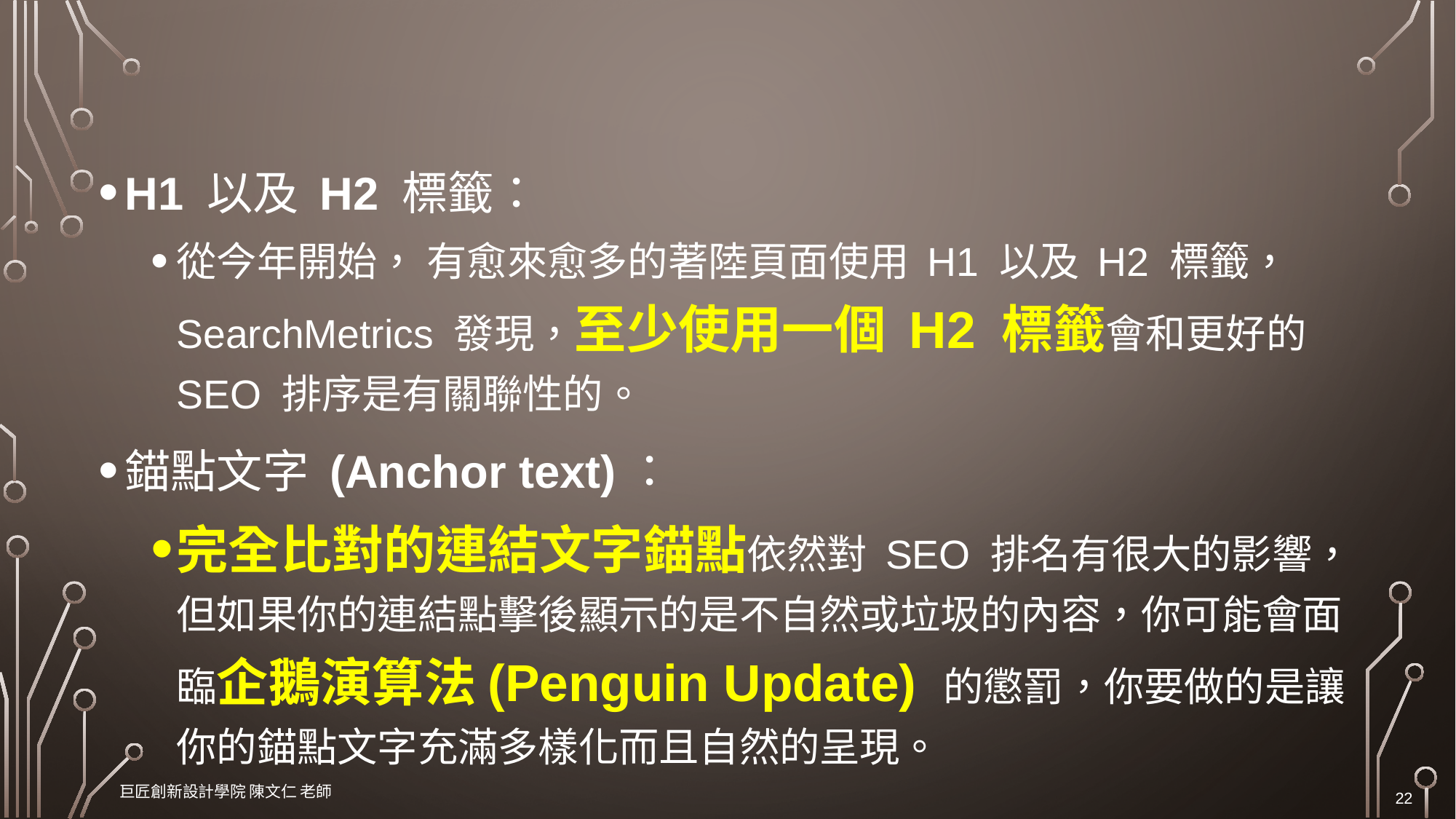

#
H1 以及 H2 標籤：
從今年開始， 有愈來愈多的著陸頁面使用 H1 以及 H2 標籤， SearchMetrics 發現，至少使用一個 H2 標籤會和更好的 SEO 排序是有關聯性的。
錨點文字 (Anchor text)：
完全比對的連結文字錨點依然對 SEO 排名有很大的影響，但如果你的連結點擊後顯示的是不自然或垃圾的內容，你可能會面臨企鵝演算法(Penguin Update) 的懲罰，你要做的是讓你的錨點文字充滿多樣化而且自然的呈現。
巨匠創新設計學院 陳文仁 老師
22